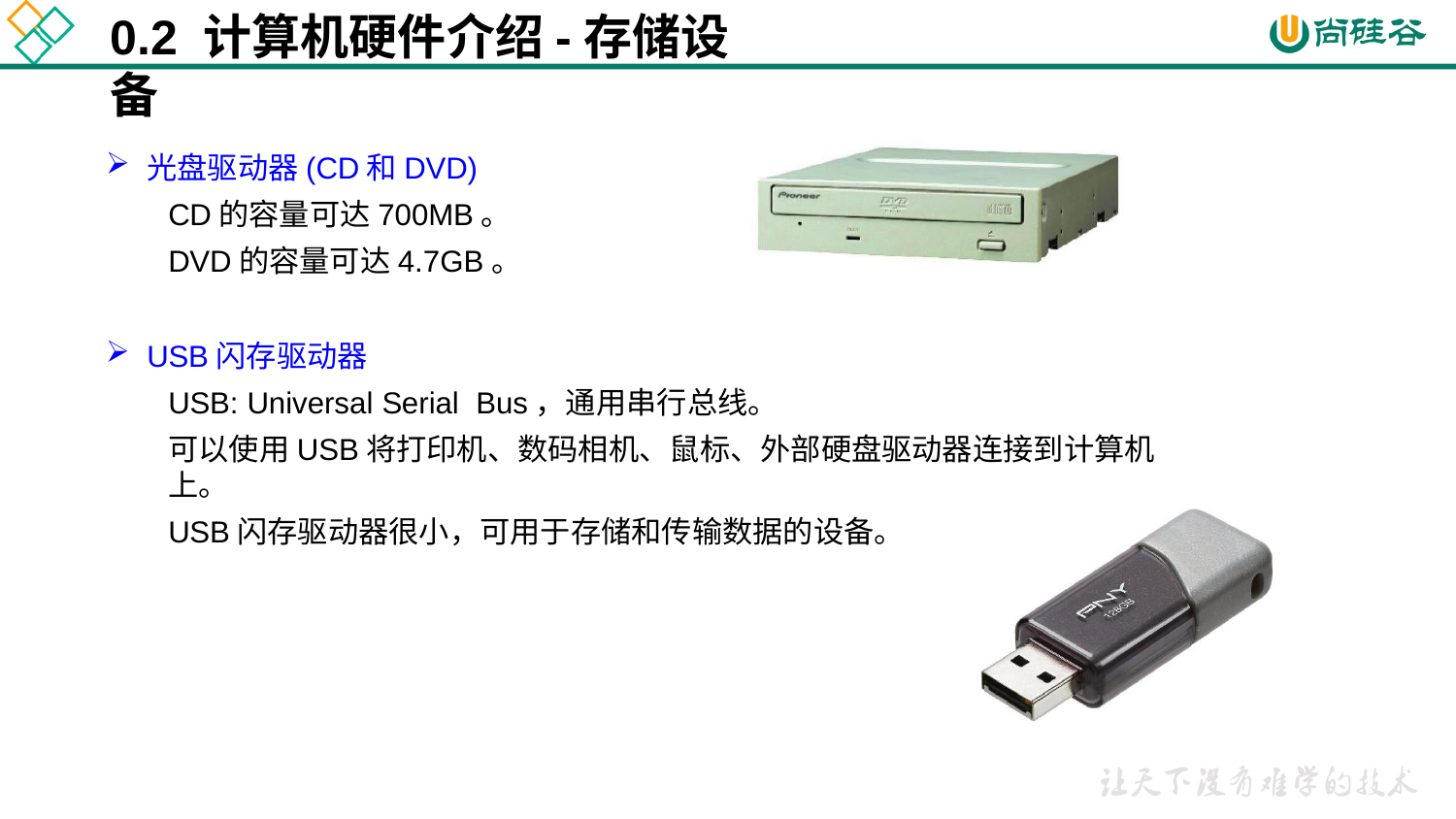

# 0.2 计算机硬件介绍-存储设备
光盘驱动器(CD和DVD)
CD的容量可达700MB。
DVD的容量可达4.7GB。

USB闪存驱动器
USB: Universal Serial  Bus，通用串行总线。
可以使用USB将打印机、数码相机、鼠标、外部硬盘驱动器连接到计算机上。
USB闪存驱动器很小，可用于存储和传输数据的设备。